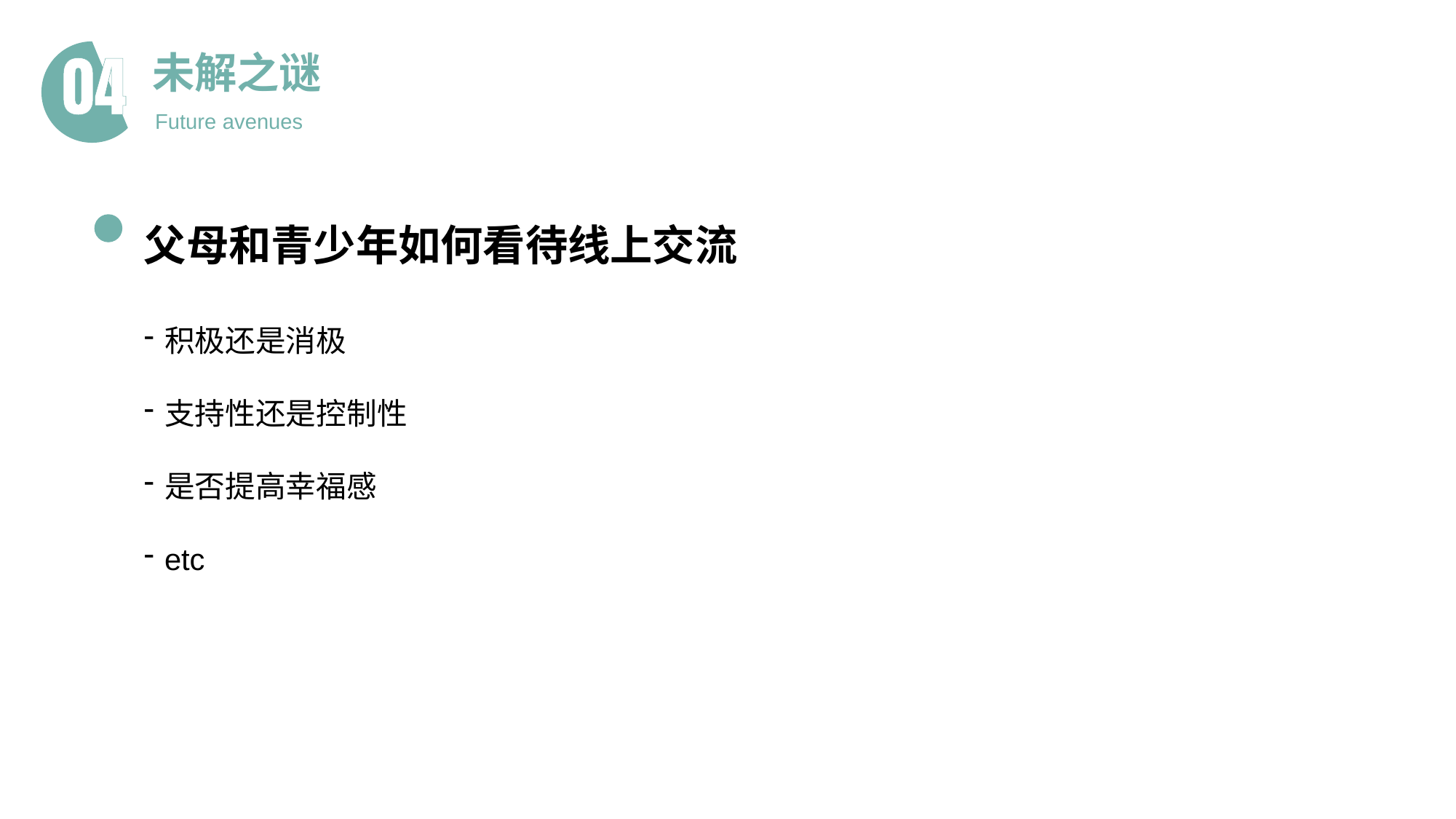

未解之谜

04
Future avenues
父母和青少年如何看待线上交流

积极还是消极
支持性还是控制性
是否提高幸福感
etc